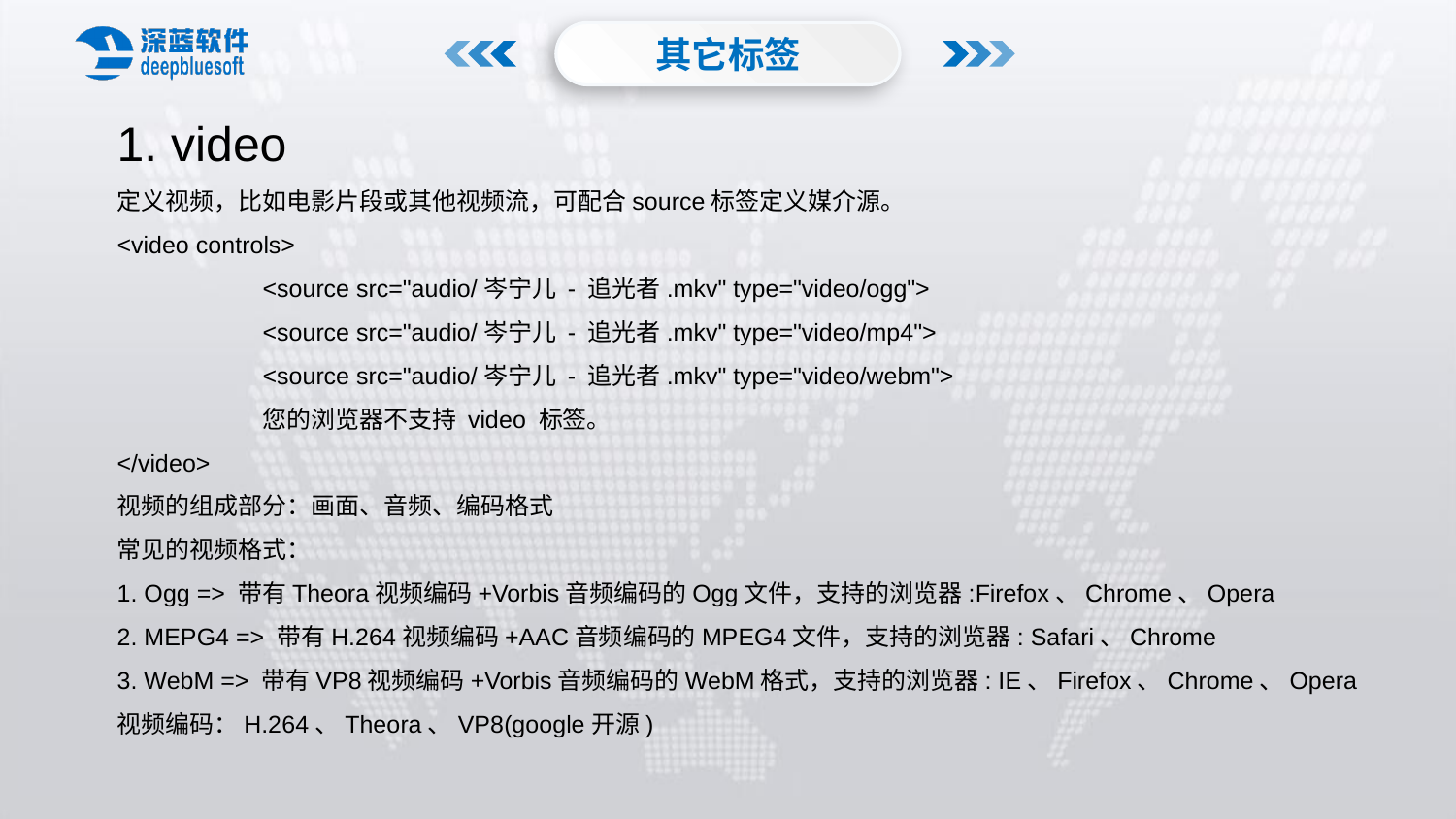

其它标签

1. video
定义视频，比如电影片段或其他视频流，可配合source标签定义媒介源。
<video controls>
        	<source src="audio/岑宁儿 - 追光者.mkv" type="video/ogg">
        	<source src="audio/岑宁儿 - 追光者.mkv" type="video/mp4">
        	<source src="audio/岑宁儿 - 追光者.mkv" type="video/webm">
        	您的浏览器不支持 video 标签。
</video>
视频的组成部分：画面、音频、编码格式
常见的视频格式：
1. Ogg => 带有Theora视频编码+Vorbis音频编码的Ogg文件，支持的浏览器:Firefox、Chrome、Opera
2. MEPG4 => 带有H.264视频编码+AAC音频编码的MPEG4文件，支持的浏览器: Safari、Chrome
3. WebM => 带有VP8视频编码+Vorbis音频编码的WebM格式，支持的浏览器: IE、Firefox、Chrome、Opera
视频编码：H.264、Theora、VP8(google开源)